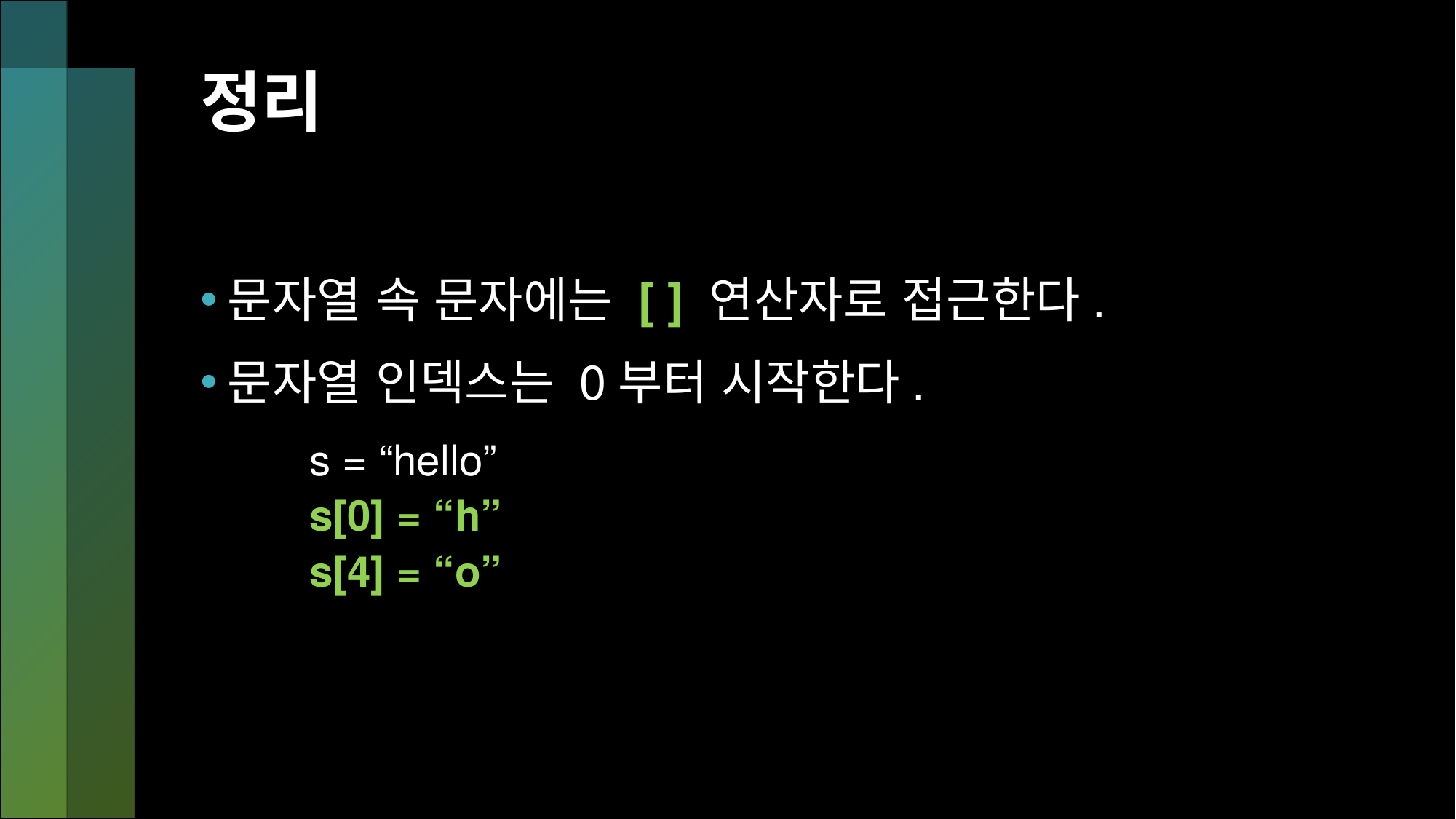

# 정리
문자열 속 문자에는 [ ] 연산자로 접근한다.
문자열 인덱스는 0부터 시작한다.
	s = “hello”
	s[0] = “h”
	s[4] = “o”